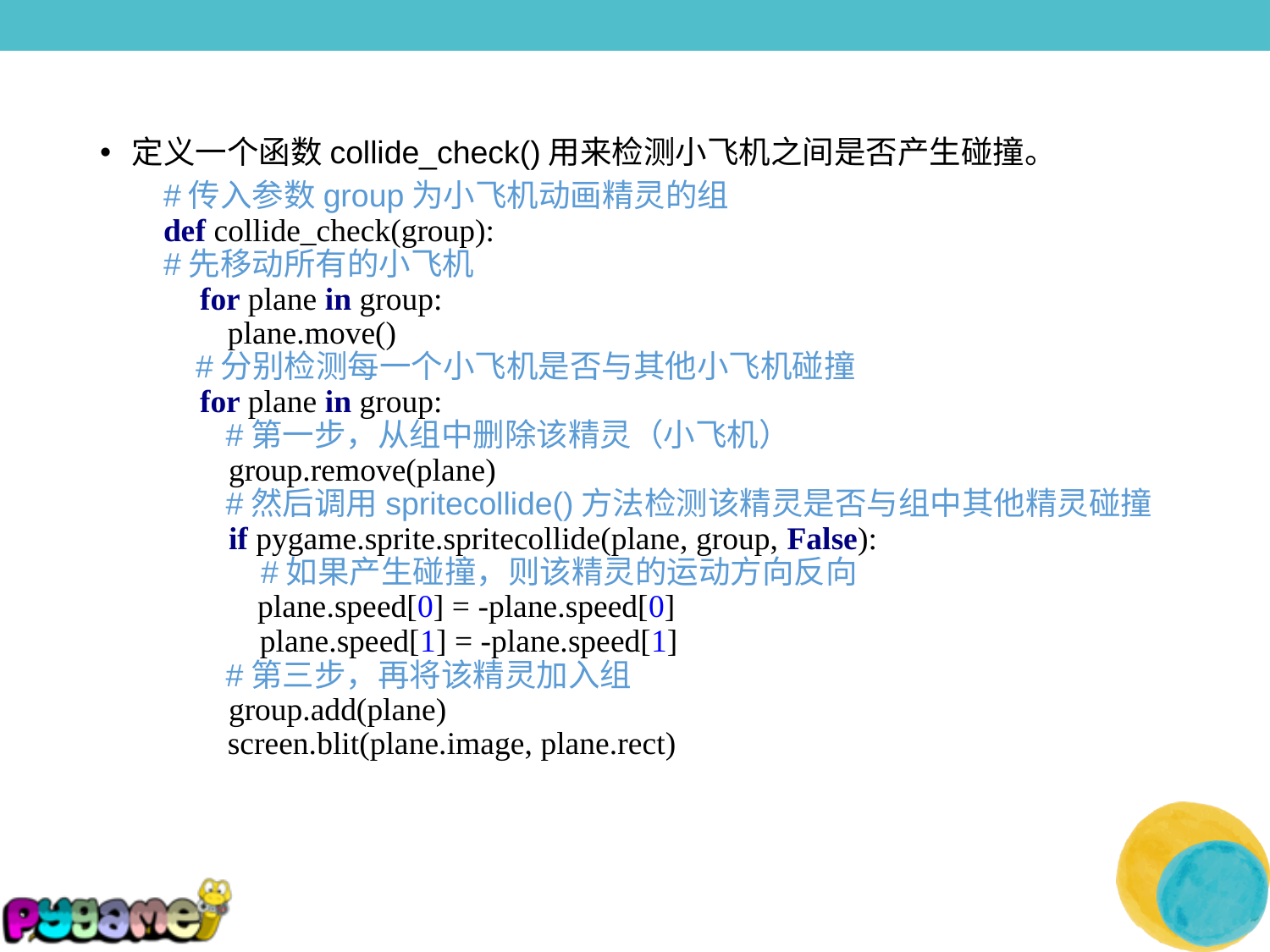

定义一个函数collide_check()用来检测小飞机之间是否产生碰撞。
#传入参数group为小飞机动画精灵的组
def collide_check(group):
#先移动所有的小飞机
    for plane in group:
        plane.move()
    #分别检测每一个小飞机是否与其他小飞机碰撞
    for plane in group:
       #第一步，从组中删除该精灵（小飞机）
        group.remove(plane)
       #然后调用spritecollide()方法检测该精灵是否与组中其他精灵碰撞
        if pygame.sprite.spritecollide(plane, group, False):
            #如果产生碰撞，则该精灵的运动方向反向
            plane.speed[0] = -plane.speed[0]
            plane.speed[1] = -plane.speed[1]
       #第三步，再将该精灵加入组
        group.add(plane)
        screen.blit(plane.image, plane.rect)